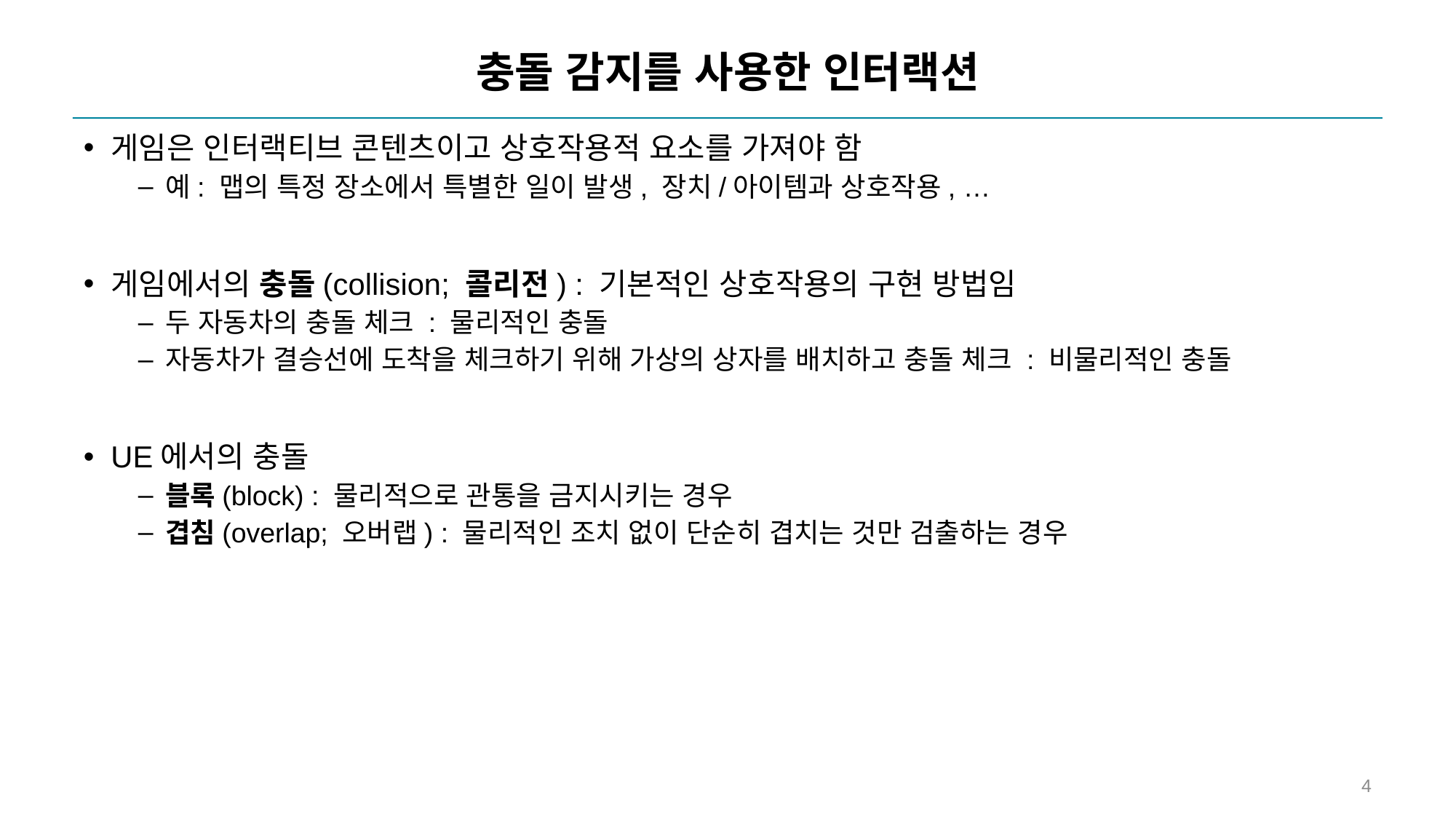

# 충돌 감지를 사용한 인터랙션
게임은 인터랙티브 콘텐츠이고 상호작용적 요소를 가져야 함
예: 맵의 특정 장소에서 특별한 일이 발생, 장치/아이템과 상호작용, …

게임에서의 충돌(collision; 콜리전) : 기본적인 상호작용의 구현 방법임
두 자동차의 충돌 체크 : 물리적인 충돌
자동차가 결승선에 도착을 체크하기 위해 가상의 상자를 배치하고 충돌 체크 : 비물리적인 충돌

UE에서의 충돌
블록(block) : 물리적으로 관통을 금지시키는 경우
겹침(overlap; 오버랩) : 물리적인 조치 없이 단순히 겹치는 것만 검출하는 경우

4